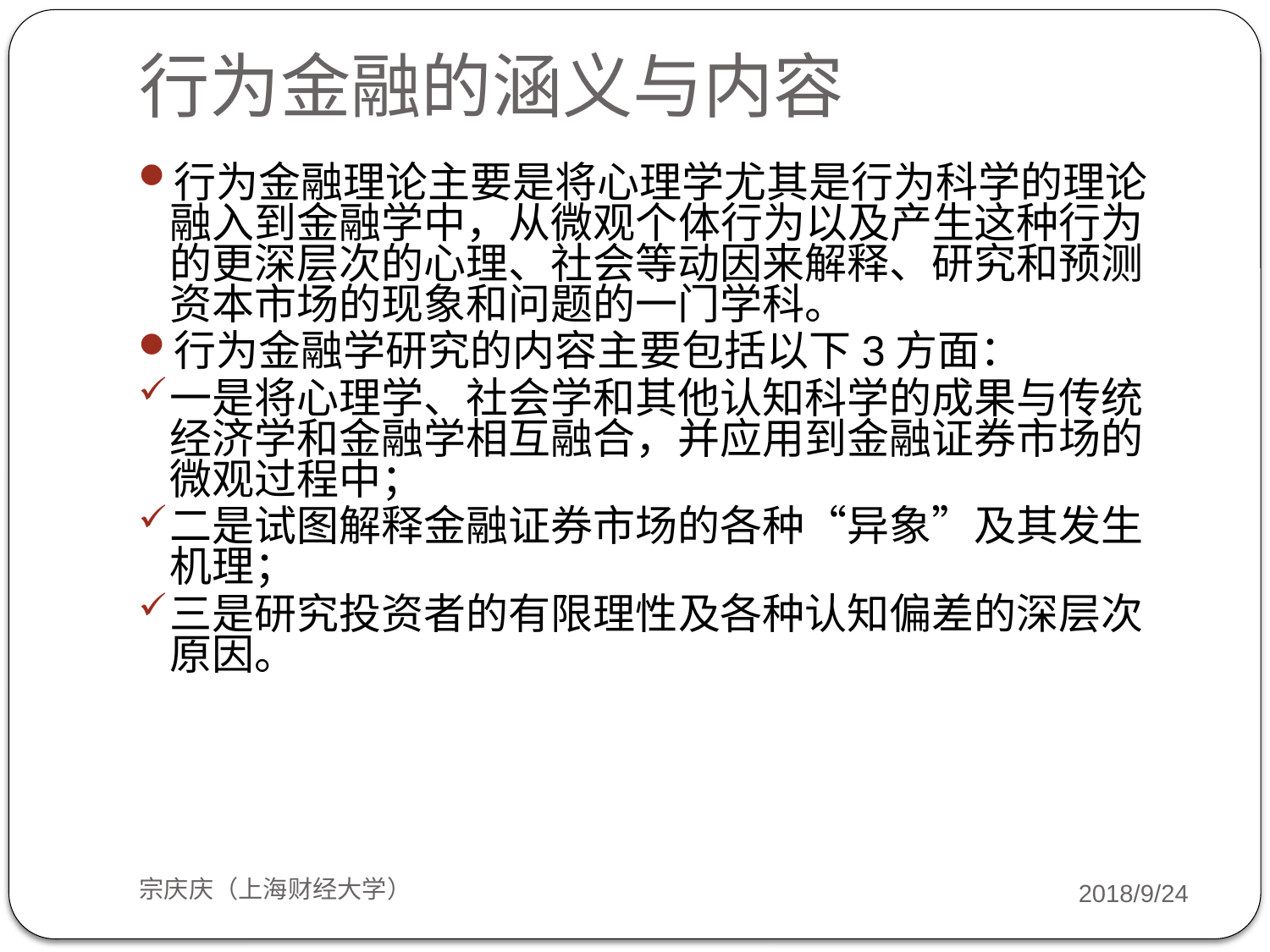

# 行为金融的涵义与内容
行为金融理论主要是将心理学尤其是行为科学的理论融入到金融学中，从微观个体行为以及产生这种行为的更深层次的心理、社会等动因来解释、研究和预测资本市场的现象和问题的一门学科。
行为金融学研究的内容主要包括以下3方面：
一是将心理学、社会学和其他认知科学的成果与传统经济学和金融学相互融合，并应用到金融证券市场的微观过程中；
二是试图解释金融证券市场的各种“异象”及其发生机理；
三是研究投资者的有限理性及各种认知偏差的深层次原因。
宗庆庆（上海财经大学）
2018/9/24